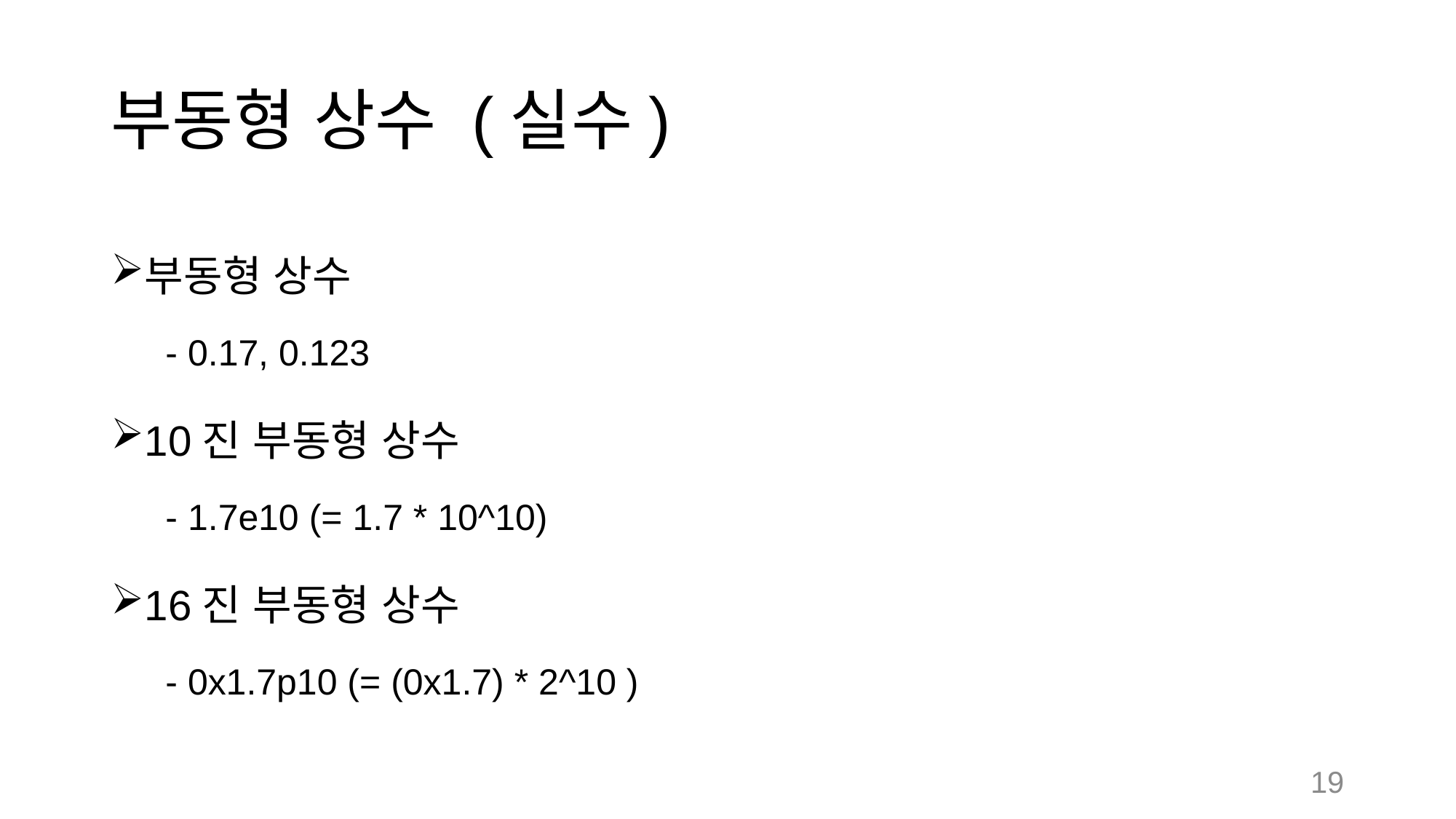

# 부동형 상수 (실수)
부동형 상수
- 0.17, 0.123
10진 부동형 상수
- 1.7e10 (= 1.7 * 10^10)
16진 부동형 상수
- 0x1.7p10 (= (0x1.7) * 2^10 )
19